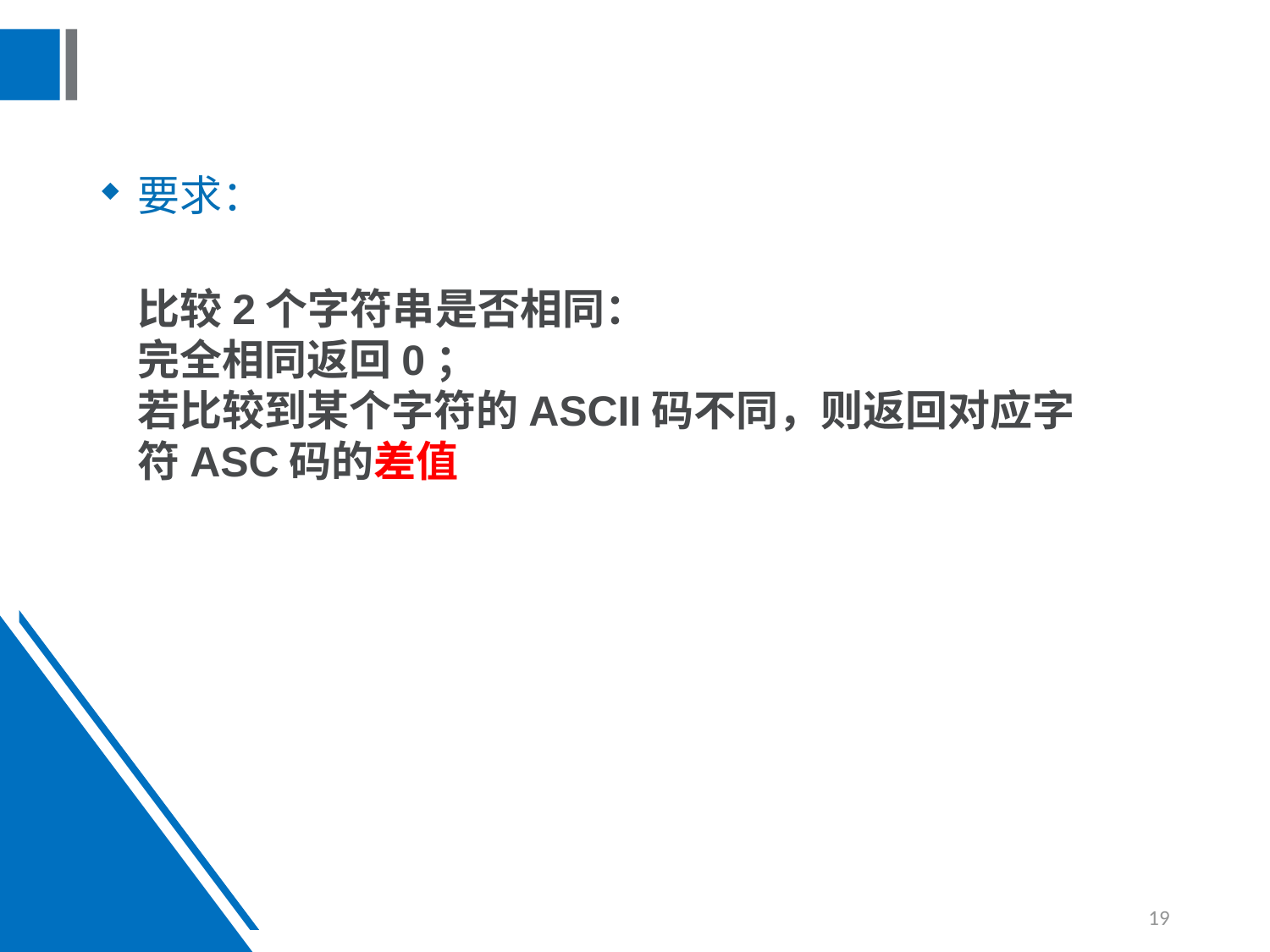

#
要求：
比较2个字符串是否相同：
完全相同返回0；
若比较到某个字符的ASCII码不同，则返回对应字符ASC码的差值
19